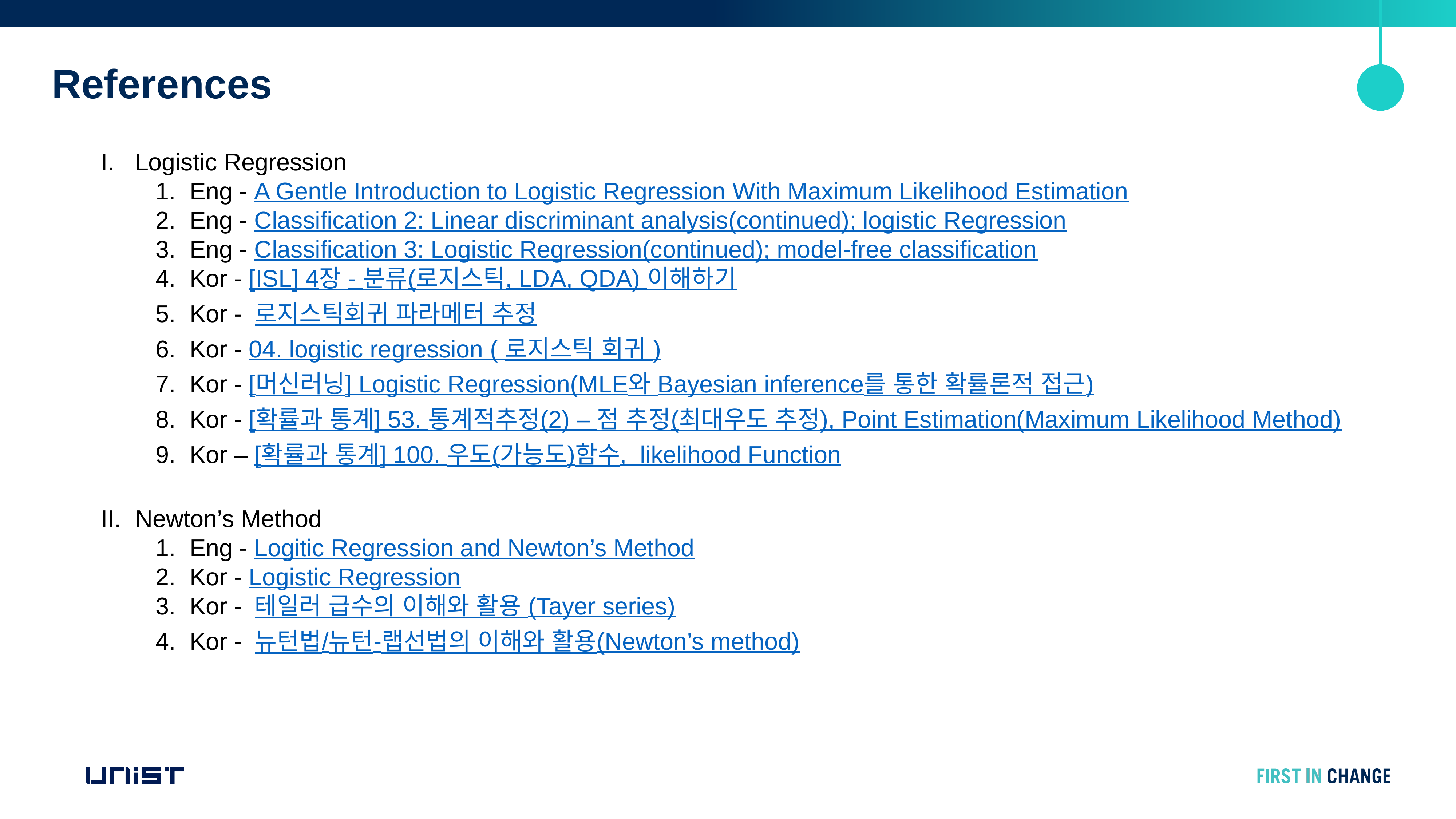

References
Logistic Regression
Eng - A Gentle Introduction to Logistic Regression With Maximum Likelihood Estimation
Eng - Classification 2: Linear discriminant analysis(continued); logistic Regression
Eng - Classification 3: Logistic Regression(continued); model-free classification
Kor - [ISL] 4장 - 분류(로지스틱, LDA, QDA) 이해하기
Kor - 로지스틱회귀 파라메터 추정
Kor - 04. logistic regression ( 로지스틱 회귀 )
Kor - [머신러닝] Logistic Regression(MLE와 Bayesian inference를 통한 확률론적 접근)
Kor - [확률과 통계] 53. 통계적추정(2) – 점 추정(최대우도 추정), Point Estimation(Maximum Likelihood Method)
Kor – [확률과 통계] 100. 우도(가능도)함수,  likelihood Function

Newton’s Method
Eng - Logitic Regression and Newton’s Method
Kor - Logistic Regression
Kor - 테일러 급수의 이해와 활용 (Tayer series)
Kor - 뉴턴법/뉴턴-랩선법의 이해와 활용(Newton’s method)